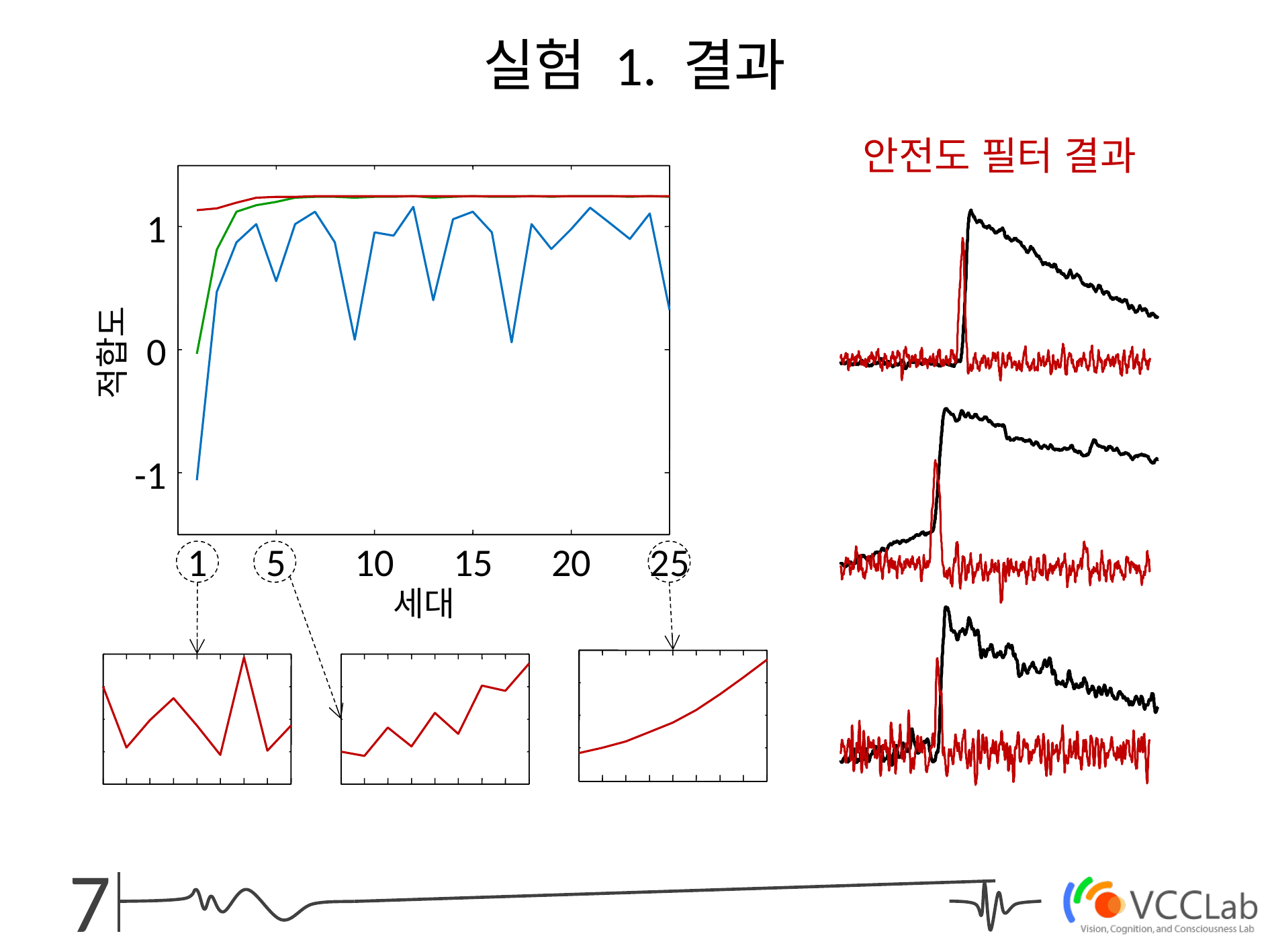

# 실험 1. 결과
안전도 필터 결과

1

적합도
0

-1

1
5
10
15
20
25
세대